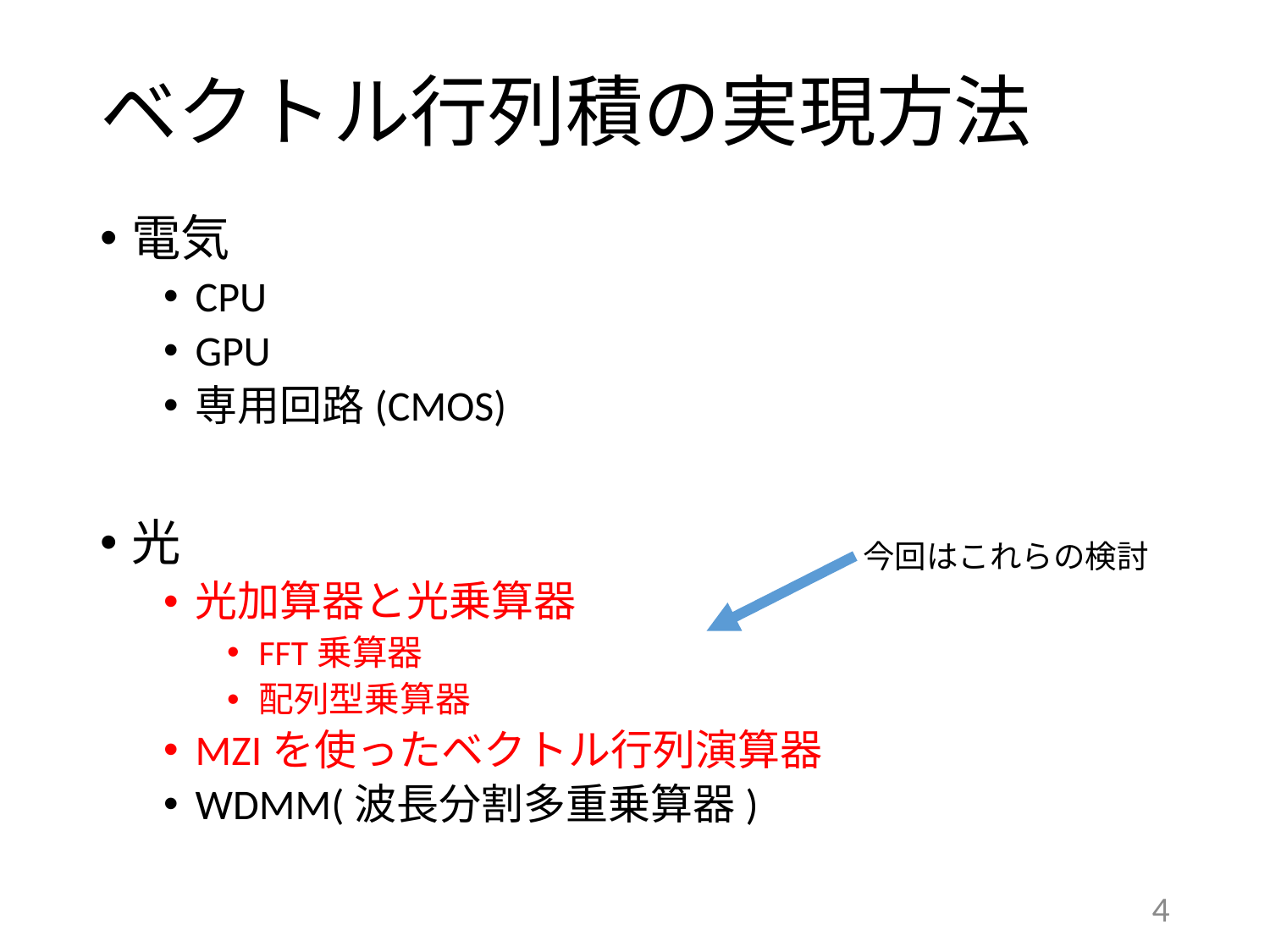

# ベクトル行列積の実現方法
電気
CPU
GPU
専用回路(CMOS)

光
光加算器と光乗算器
FFT乗算器
配列型乗算器
MZIを使ったベクトル行列演算器
WDMM(波長分割多重乗算器)

今回はこれらの検討
4